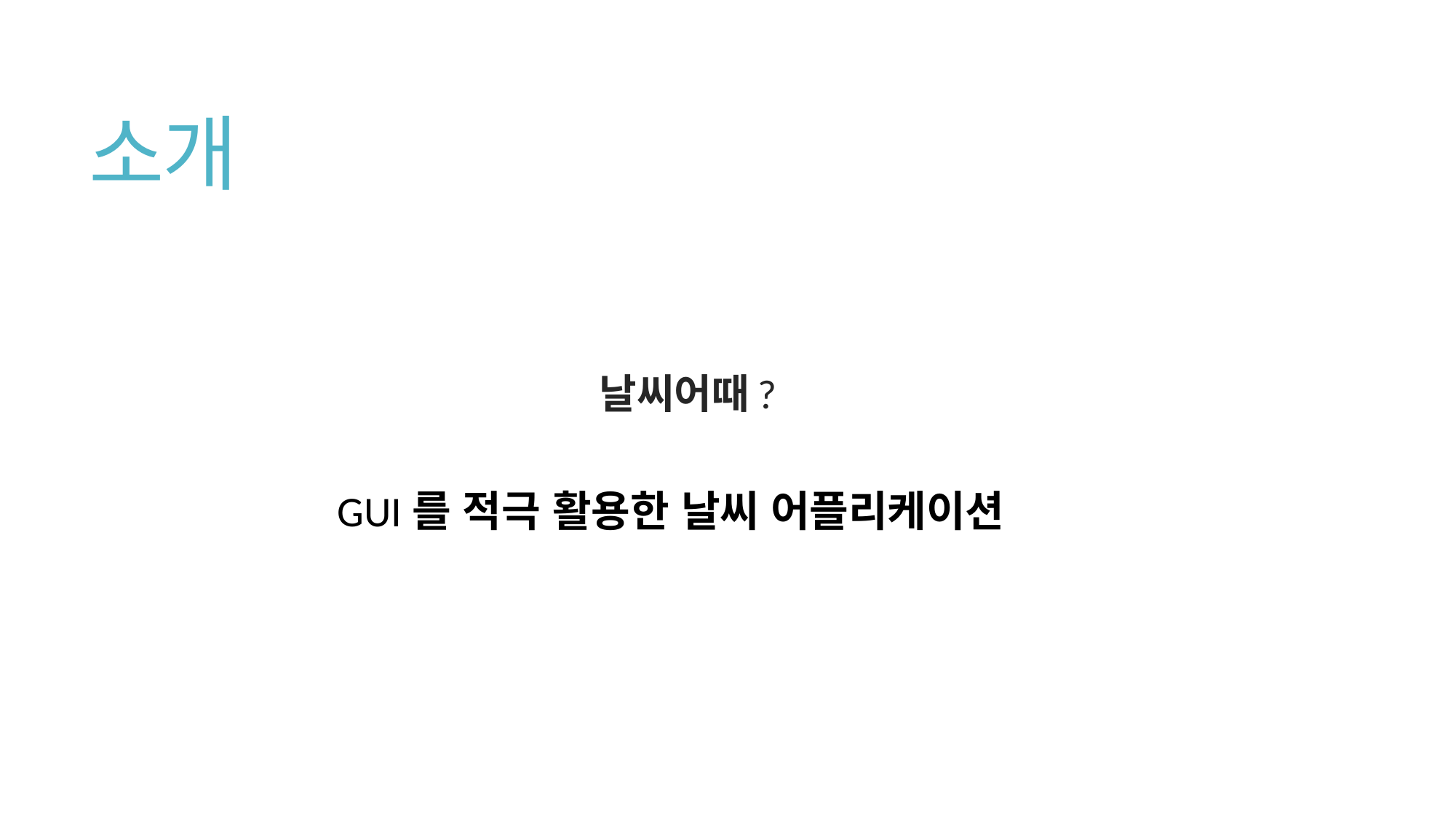

# 소개
날씨어때?

GUI를 적극 활용한 날씨 어플리케이션